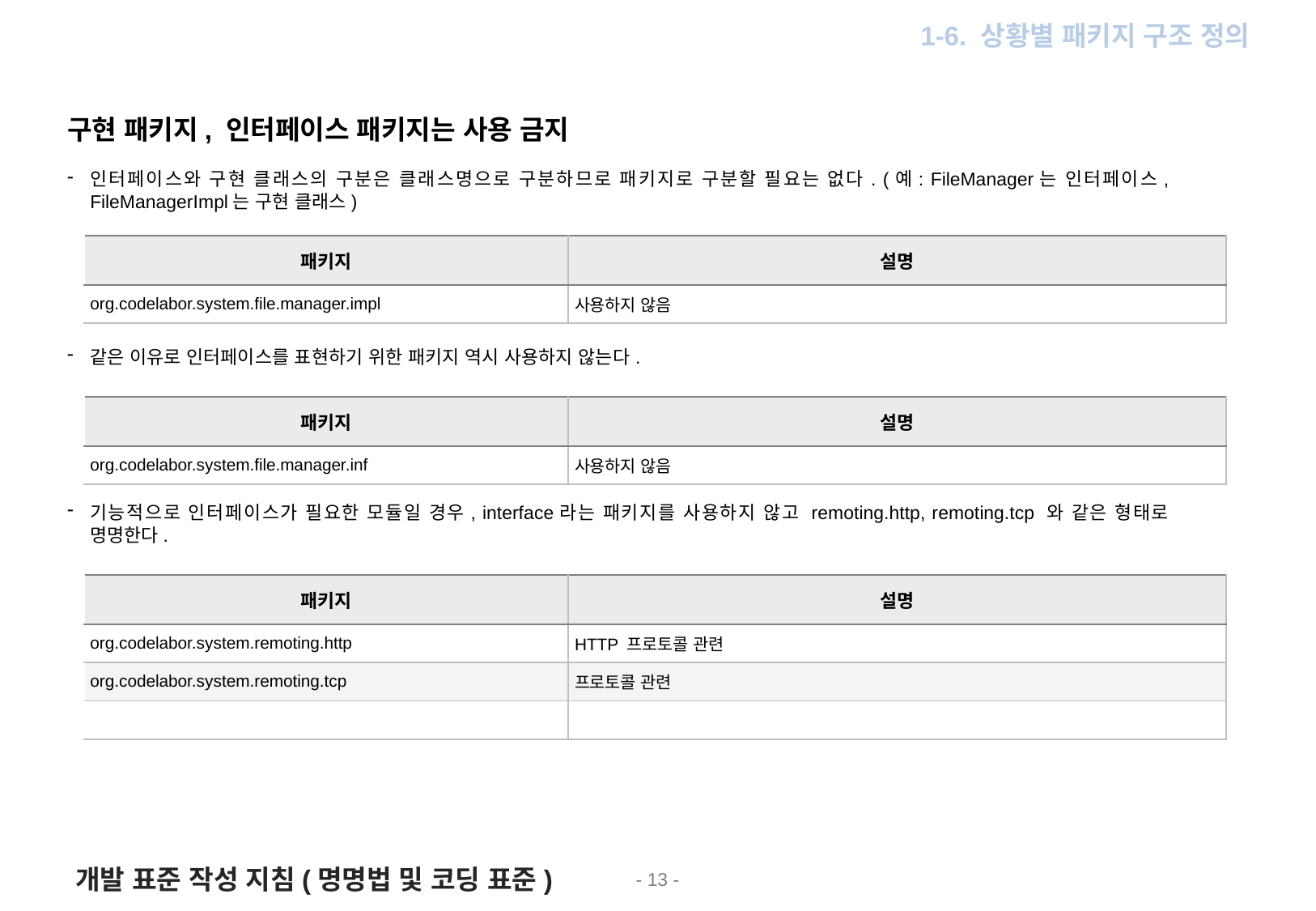

1. Java Package
1-6. 상황별 패키지 구조 정의
구현 패키지, 인터페이스 패키지는 사용 금지

인터페이스와 구현 클래스의 구분은 클래스명으로 구분하므로 패키지로 구분할 필요는 없다. (예: FileManager는 인터페이스, FileManagerImpl는 구현 클래스)

같은 이유로 인터페이스를 표현하기 위한 패키지 역시 사용하지 않는다.

기능적으로 인터페이스가 필요한 모듈일 경우, interface라는 패키지를 사용하지 않고 remoting.http, remoting.tcp 와 같은 형태로 명명한다.
| 패키지 | 설명 |
| --- | --- |
| org.codelabor.system.file.manager.impl | 사용하지 않음 |
| 패키지 | 설명 |
| --- | --- |
| org.codelabor.system.file.manager.inf | 사용하지 않음 |
| 패키지 | 설명 |
| --- | --- |
| org.codelabor.system.remoting.http | HTTP 프로토콜 관련 |
| org.codelabor.system.remoting.tcp | 프로토콜 관련 |
|  |  |